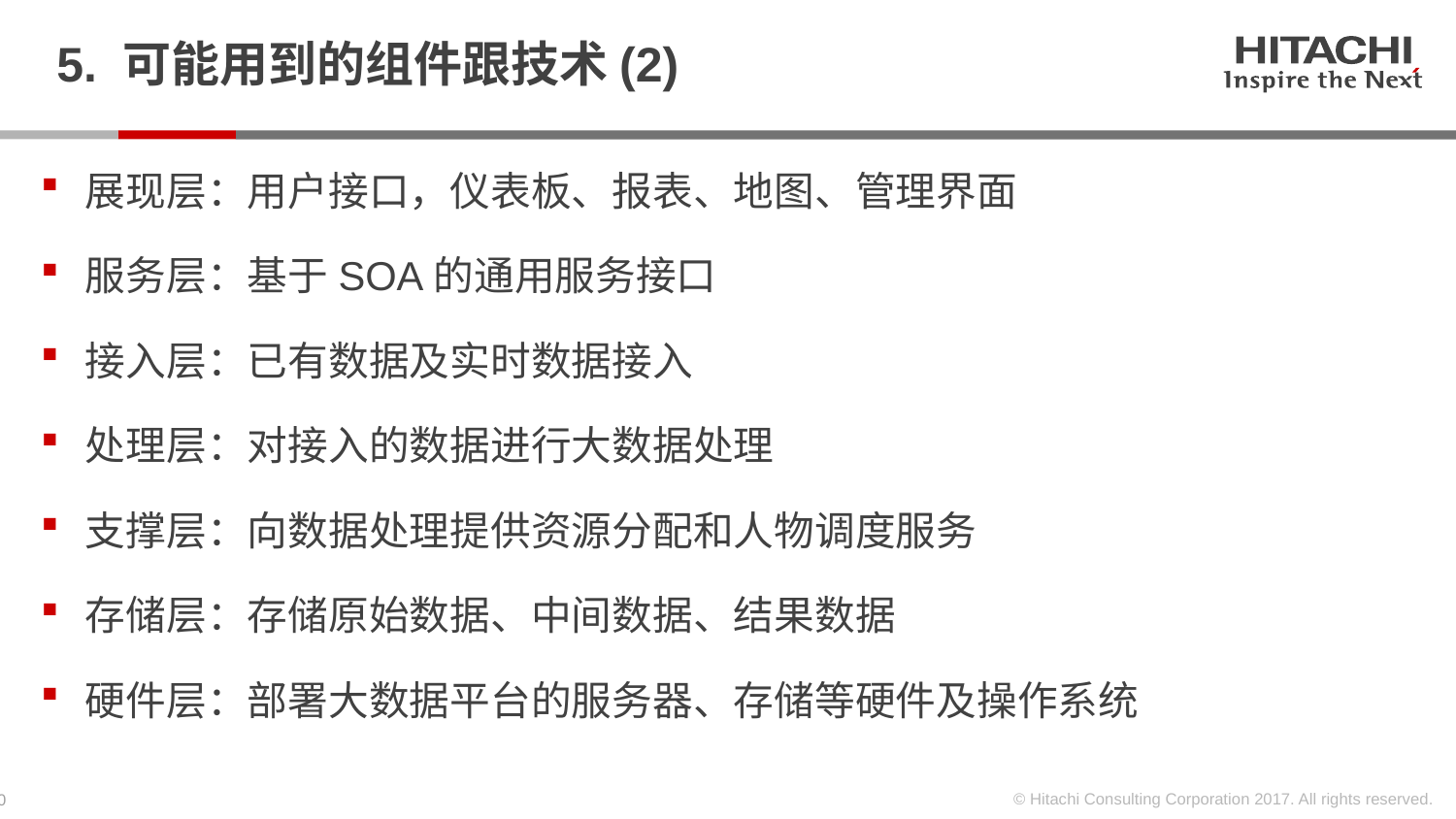

# 5. 可能用到的组件跟技术(2)
展现层：用户接口，仪表板、报表、地图、管理界面
服务层：基于SOA的通用服务接口
接入层：已有数据及实时数据接入
处理层：对接入的数据进行大数据处理
支撑层：向数据处理提供资源分配和人物调度服务
存储层：存储原始数据、中间数据、结果数据
硬件层：部署大数据平台的服务器、存储等硬件及操作系统